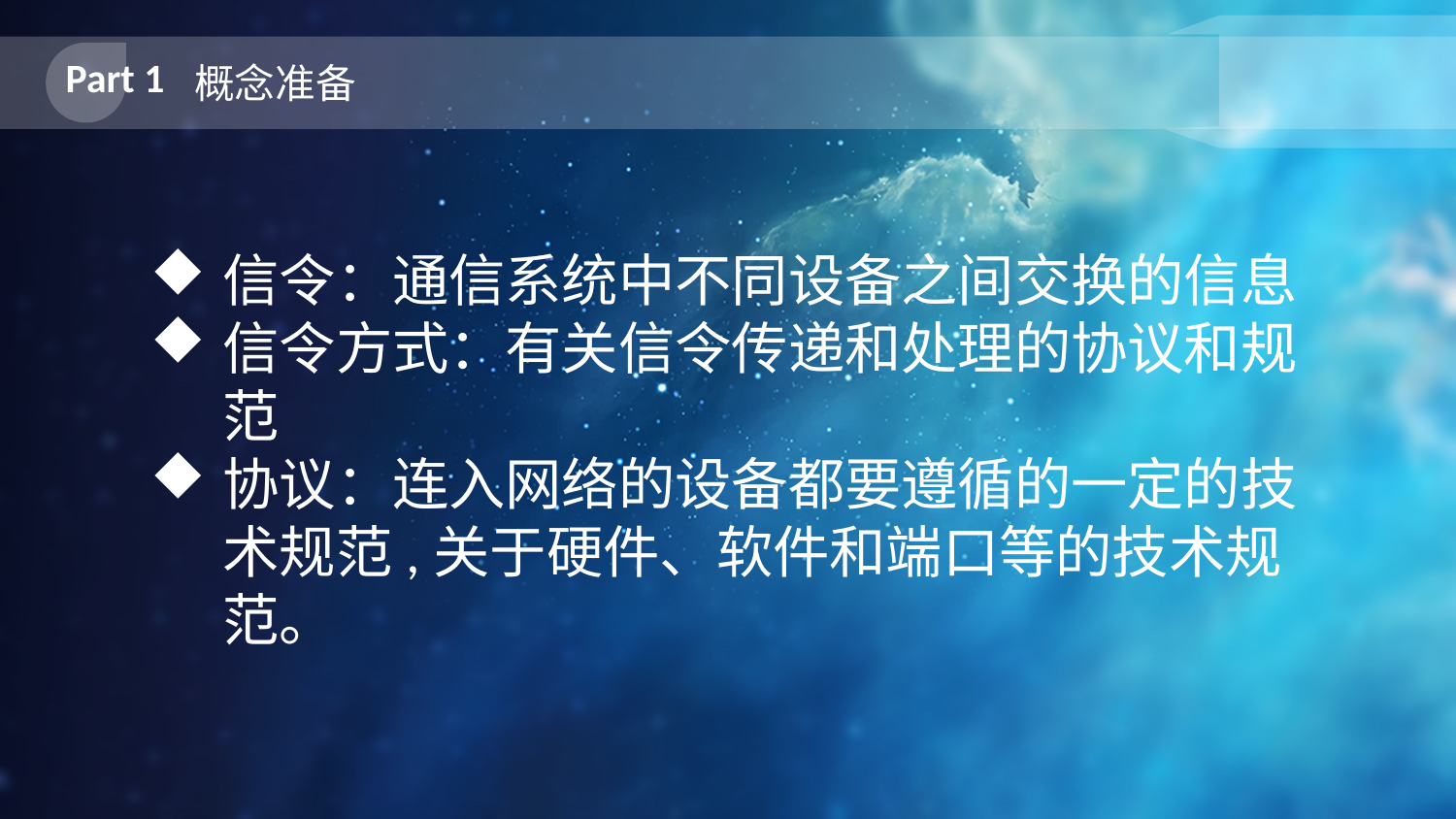

Part 1
概念准备
信令：通信系统中不同设备之间交换的信息
信令方式：有关信令传递和处理的协议和规范
协议：连入网络的设备都要遵循的一定的技术规范,关于硬件、软件和端口等的技术规范。